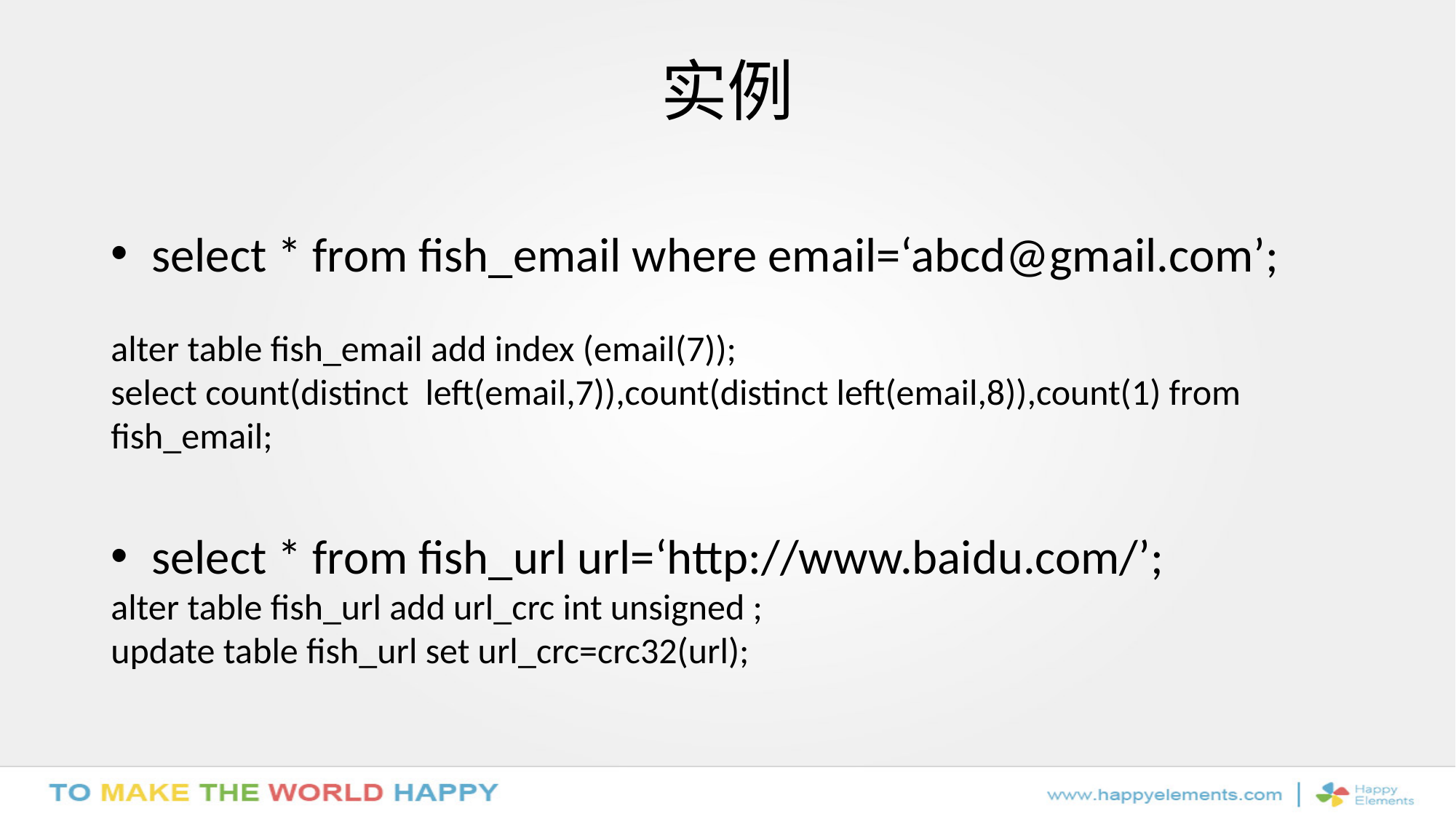

# 实例
select * from fish_email where email=‘abcd@gmail.com’;

alter table fish_email add index (email(7));
select count(distinct  left(email,7)),count(distinct left(email,8)),count(1) from fish_email;

select * from fish_url url=‘http://www.baidu.com/’;
alter table fish_url add url_crc int unsigned ;
update table fish_url set url_crc=crc32(url);